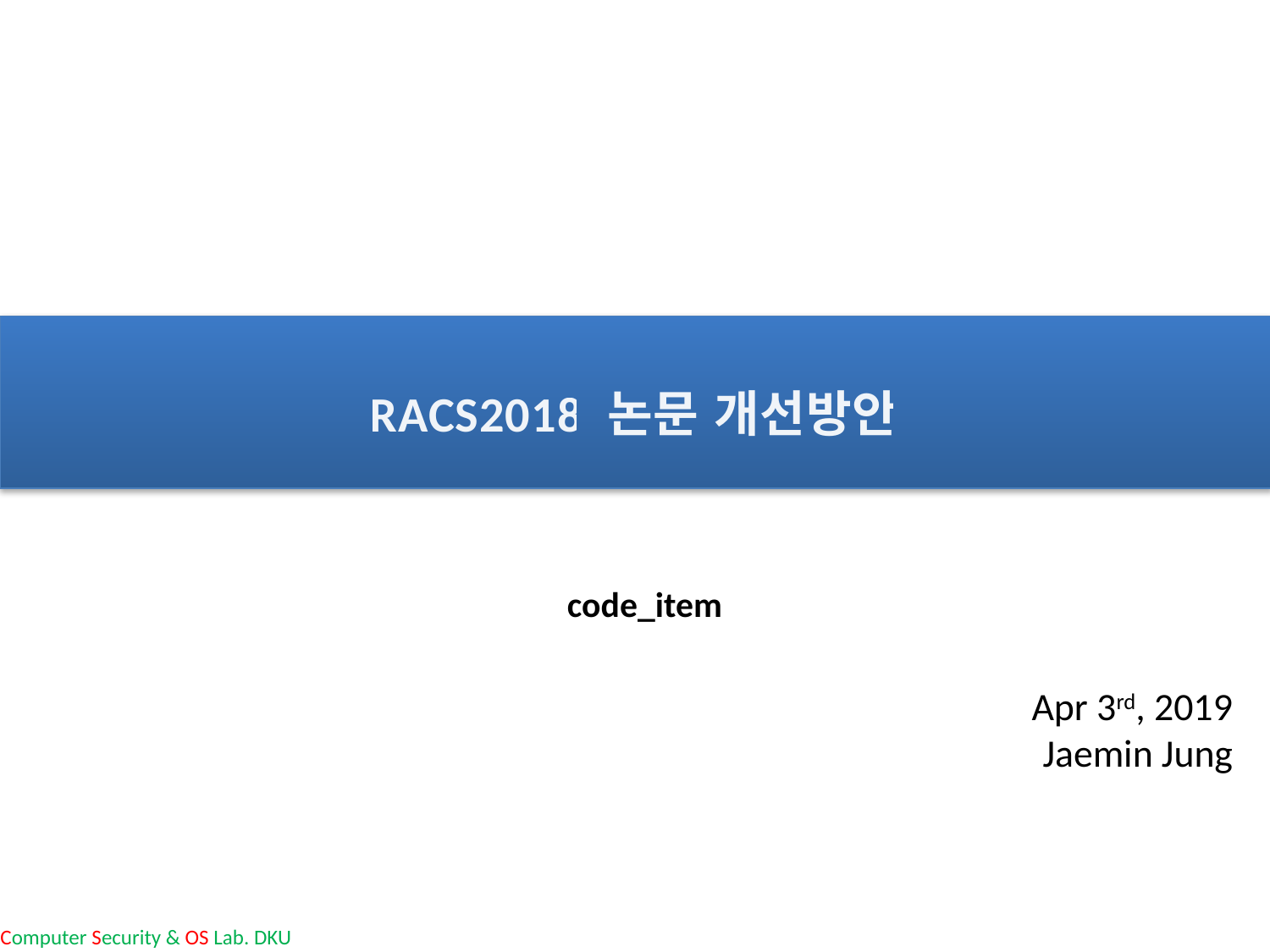

# RACS2018 논문 개선방안
code_item
Apr 3rd, 2019
Jaemin Jung